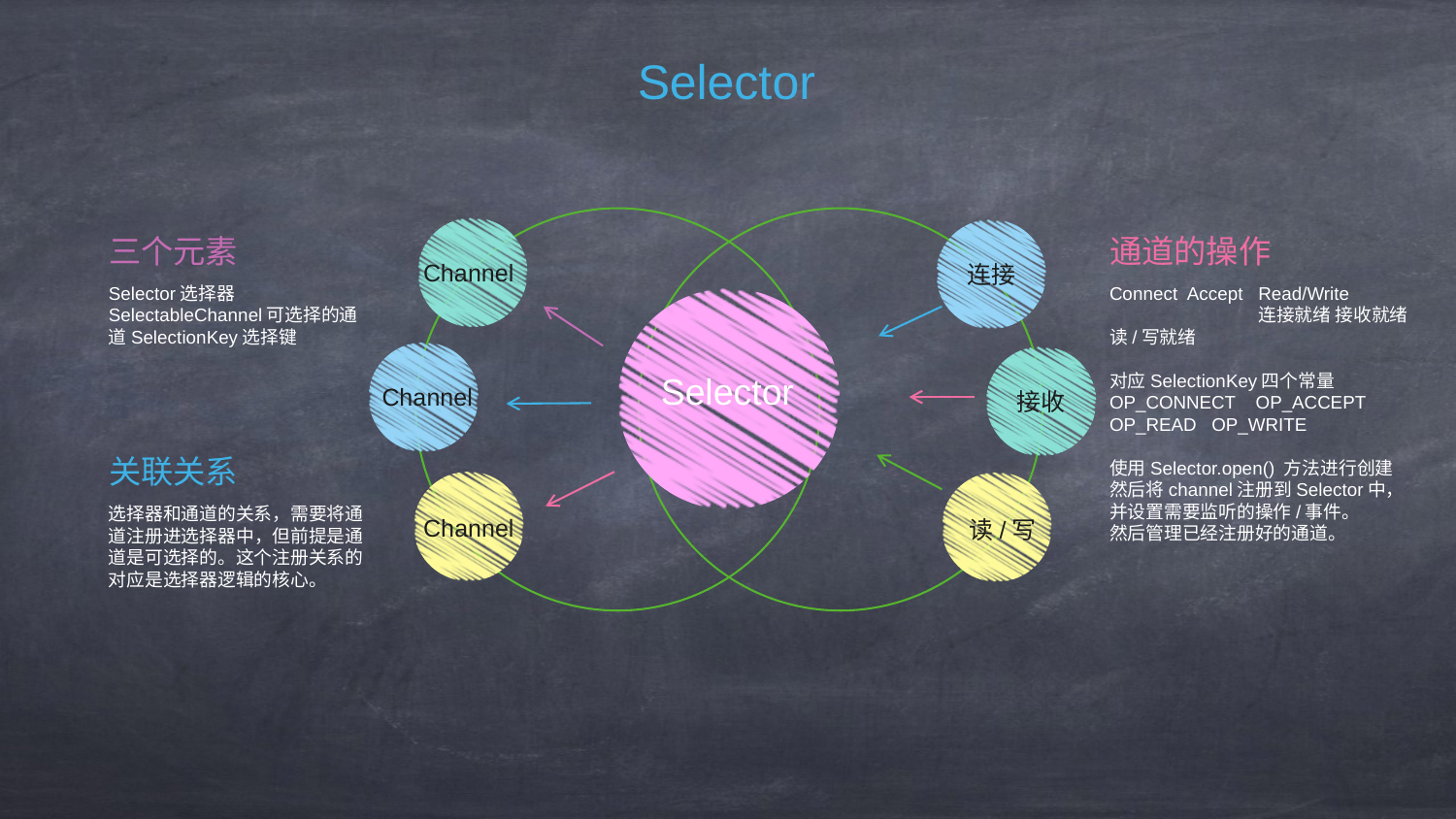

Selector

三个元素
Selector选择器SelectableChannel可选择的通道SelectionKey选择键
通道的操作
Connect  Accept   Read/Write
                                   连接就绪 接收就绪 读/写就绪

对应SelectionKey四个常量
OP_CONNECT    OP_ACCEPT    OP_READ   OP_WRITE

使用Selector.open() 方法进行创建
然后将channel注册到Selector中，
并设置需要监听的操作/事件。
然后管理已经注册好的通道。
Channel
连接

Selector
Channel
接收
关联关系
选择器和通道的关系，需要将通道注册进选择器中，但前提是通道是可选择的。这个注册关系的对应是选择器逻辑的核心。

Channel
读/写